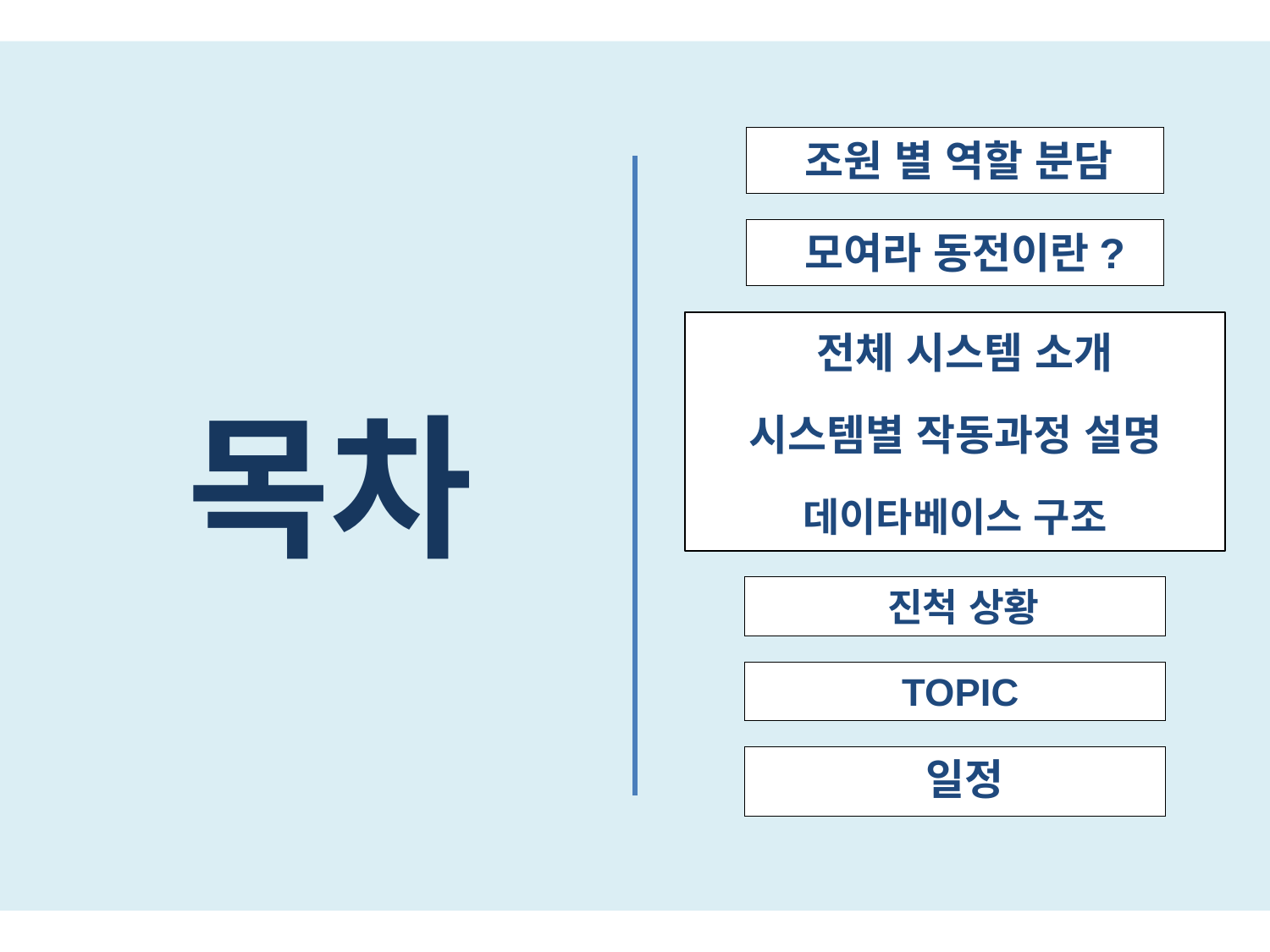

조원 별 역할 분담
 모여라 동전이란?

 전체 시스템 소개
목차
시스템별 작동과정 설명

데이타베이스 구조

 진척 상황
 TOPIC
 일정